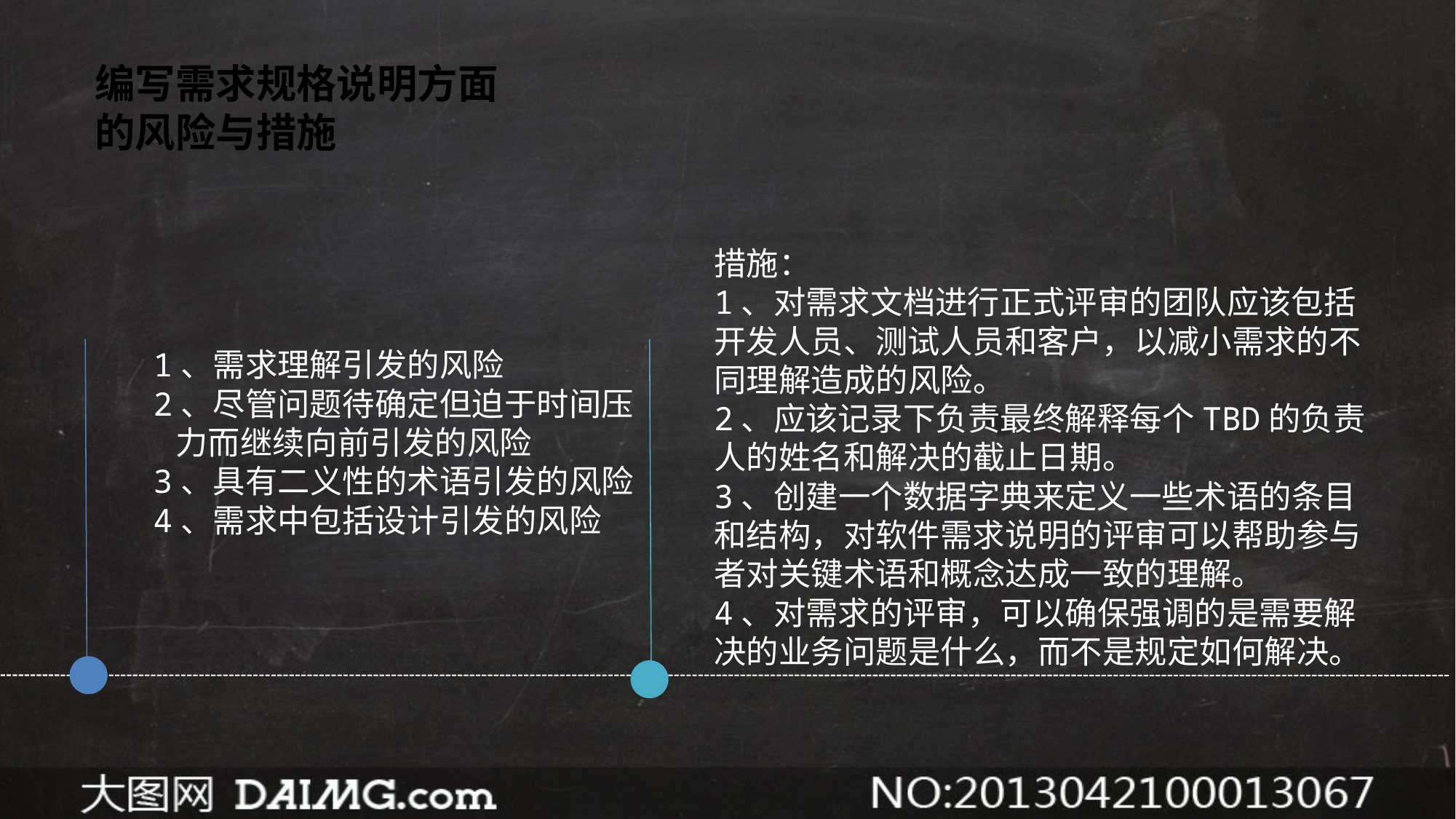

编写需求规格说明方面的风险与措施
措施：
1、对需求文档进行正式评审的团队应该包括开发人员、测试人员和客户，以减小需求的不同理解造成的风险。
2、应该记录下负责最终解释每个TBD的负责人的姓名和解决的截止日期。
3、创建一个数据字典来定义一些术语的条目和结构，对软件需求说明的评审可以帮助参与者对关键术语和概念达成一致的理解。
4、对需求的评审，可以确保强调的是需要解决的业务问题是什么，而不是规定如何解决。

1、需求理解引发的风险
2、尽管问题待确定但迫于时间压               力而继续向前引发的风险
3、具有二义性的术语引发的风险
4、需求中包括设计引发的风险